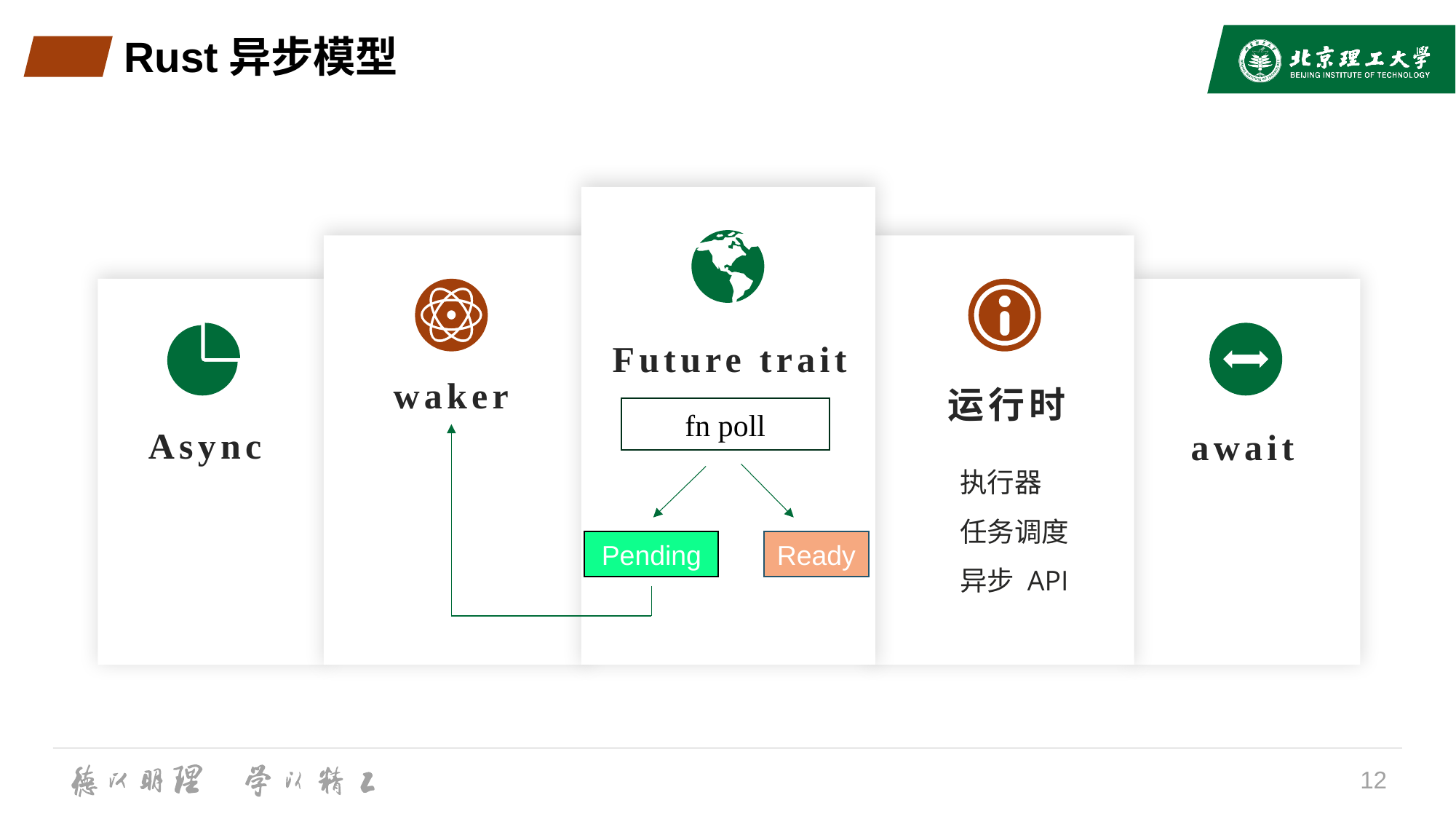

# Rust异步模型

Future trait

waker
运行时
fn poll
Async
await
执行器
任务调度异步 API
Pending
Ready